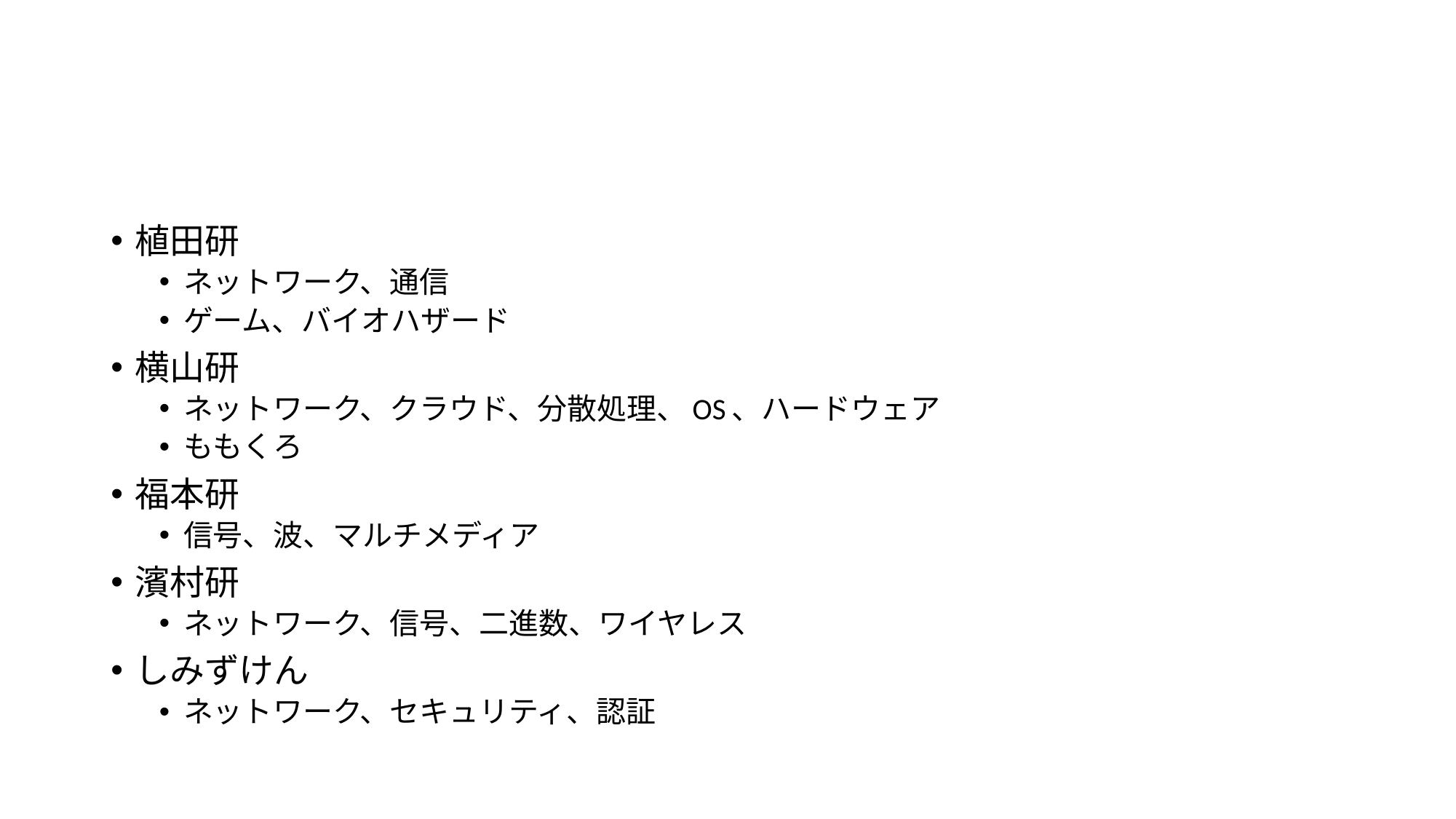

#
植田研
ネットワーク、通信
ゲーム、バイオハザード
横山研
ネットワーク、クラウド、分散処理、OS、ハードウェア
ももくろ
福本研
信号、波、マルチメディア
濱村研
ネットワーク、信号、二進数、ワイヤレス
しみずけん
ネットワーク、セキュリティ、認証